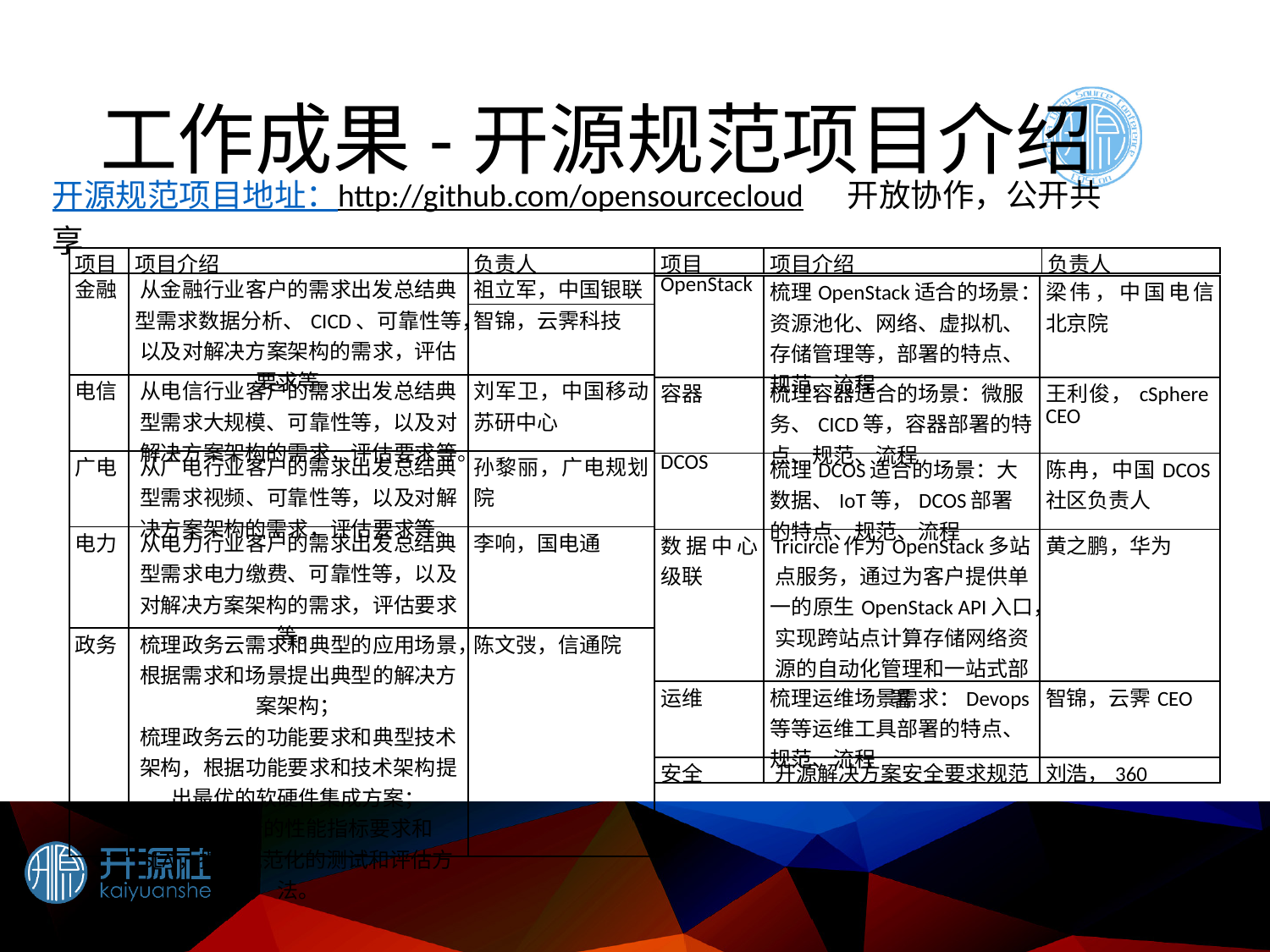

# 工作成果-开源规范项目介绍
开源规范项目地址：http://github.com/opensourcecloud     开放协作，公开共享
| 项目 | 项目介绍 | 负责人 |
| --- | --- | --- |
| 金融 | 从金融行业客户的需求出发总结典型需求数据分析、CICD、可靠性等，以及对解决方案架构的需求，评估要求等。 | 祖立军，中国银联 |
|  |  | 智锦，云霁科技 |
| 电信 | 从电信行业客户的需求出发总结典型需求大规模、可靠性等，以及对解决方案架构的需求，评估要求等。 | 刘军卫，中国移动苏研中心 |
| 广电 | 从广电行业客户的需求出发总结典型需求视频、可靠性等，以及对解决方案架构的需求，评估要求等。 | 孙黎丽，广电规划院 |
| 电力 | 从电力行业客户的需求出发总结典型需求电力缴费、可靠性等，以及对解决方案架构的需求，评估要求等。 | 李响，国电通 |
| 政务 | 梳理政务云需求和典型的应用场景，根据需求和场景提出典型的解决方案架构； 梳理政务云的功能要求和典型技术架构，根据功能要求和技术架构提出最优的软硬件集成方案； 梳理政务云的性能指标要求和SLA，提出规范化的测试和评估方法。 | 陈文弢，信通院 |
| 项目 | 项目介绍 | 负责人 |
| --- | --- | --- |
| OpenStack | 梳理OpenStack适合的场景：资源池化、网络、虚拟机、存储管理等，部署的特点、规范、流程 | 梁伟，中国电信北京院 |
| --- | --- | --- |
| 容器 | 梳理容器适合的场景：微服务、CICD等，容器部署的特点、规范、流程 | 王利俊，cSphere CEO |
| DCOS | 梳理DCOS适合的场景：大数据、IoT等，DCOS部署的特点、规范、流程 | 陈冉，中国DCOS社区负责人 |
| 数据中心级联 | Tricircle作为OpenStack多站点服务，通过为客户提供单一的原生OpenStack API入口，实现跨站点计算存储网络资源的自动化管理和一站式部署 | 黄之鹏，华为 |
| 运维 | 梳理运维场景需求：Devops等等运维工具部署的特点、规范、流程 | 智锦，云霁CEO |
| 安全 | 开源解决方案安全要求规范 | 刘浩，360 |